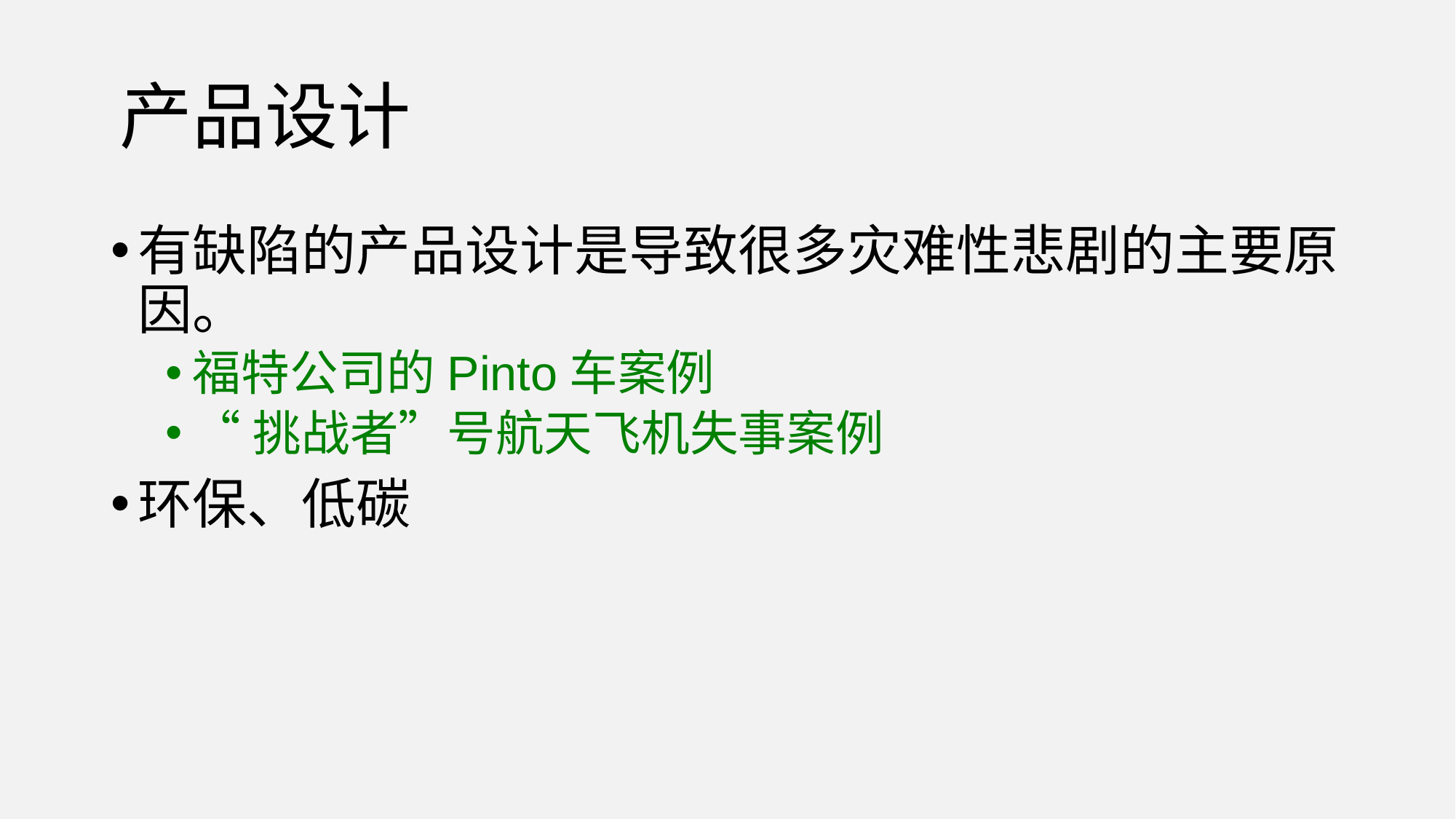

# 产品设计
有缺陷的产品设计是导致很多灾难性悲剧的主要原因。
福特公司的Pinto车案例
“挑战者”号航天飞机失事案例
环保、低碳